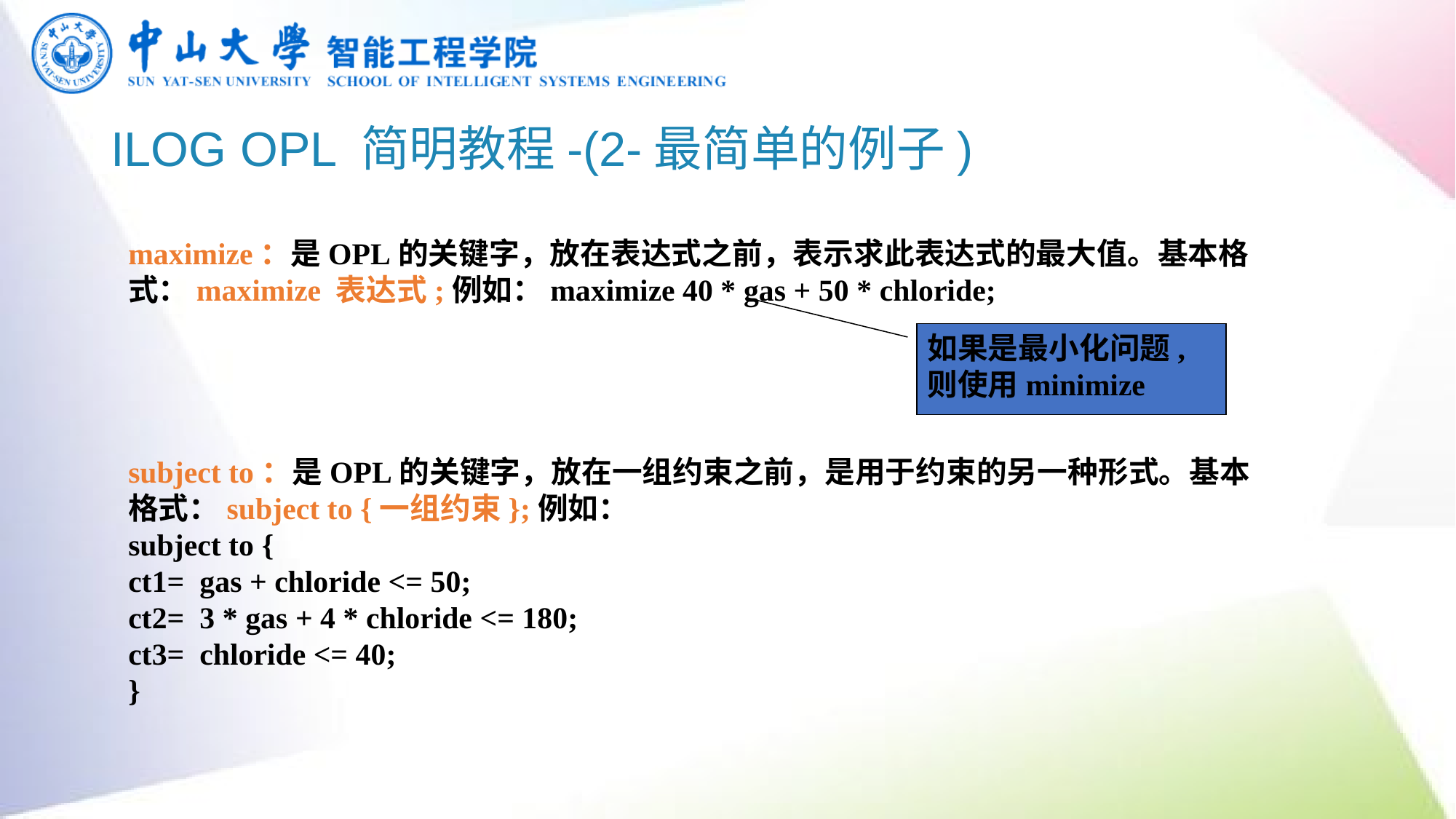

# ILOG OPL 简明教程-(2-最简单的例子)
maximize：是OPL的关键字，放在表达式之前，表示求此表达式的最大值。基本格式：maximize 表达式;例如：maximize 40 * gas + 50 * chloride;

subject to：是OPL的关键字，放在一组约束之前，是用于约束的另一种形式。基本格式：subject to {一组约束};例如：
subject to {
ct1=  gas + chloride <= 50;
ct2=  3 * gas + 4 * chloride <= 180;
ct3=  chloride <= 40;
}
如果是最小化问题,
则使用minimize